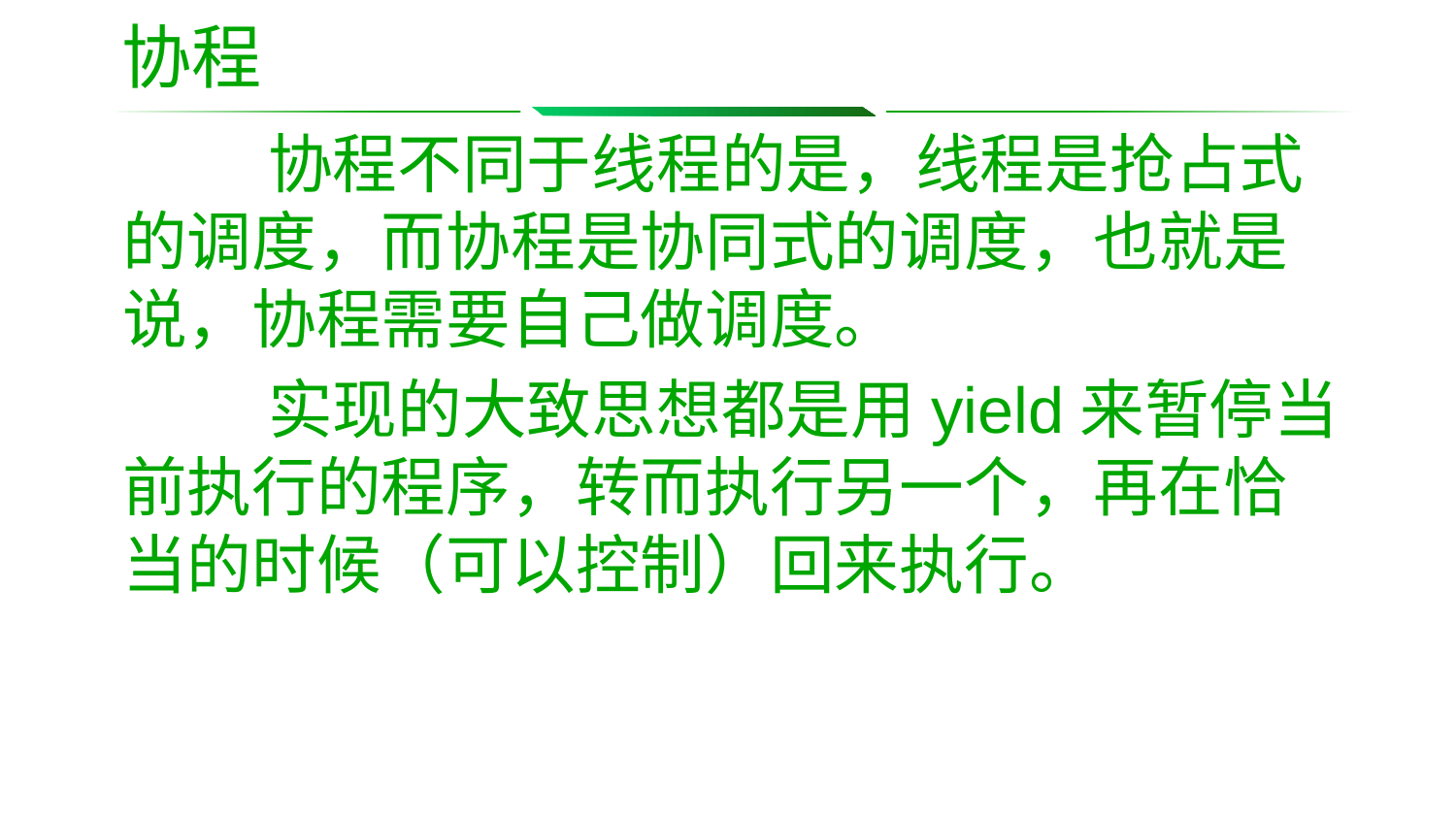

# 协程
	协程不同于线程的是，线程是抢占式的调度，而协程是协同式的调度，也就是说，协程需要自己做调度。
	实现的大致思想都是用yield来暂停当前执行的程序，转而执行另一个，再在恰当的时候（可以控制）回来执行。